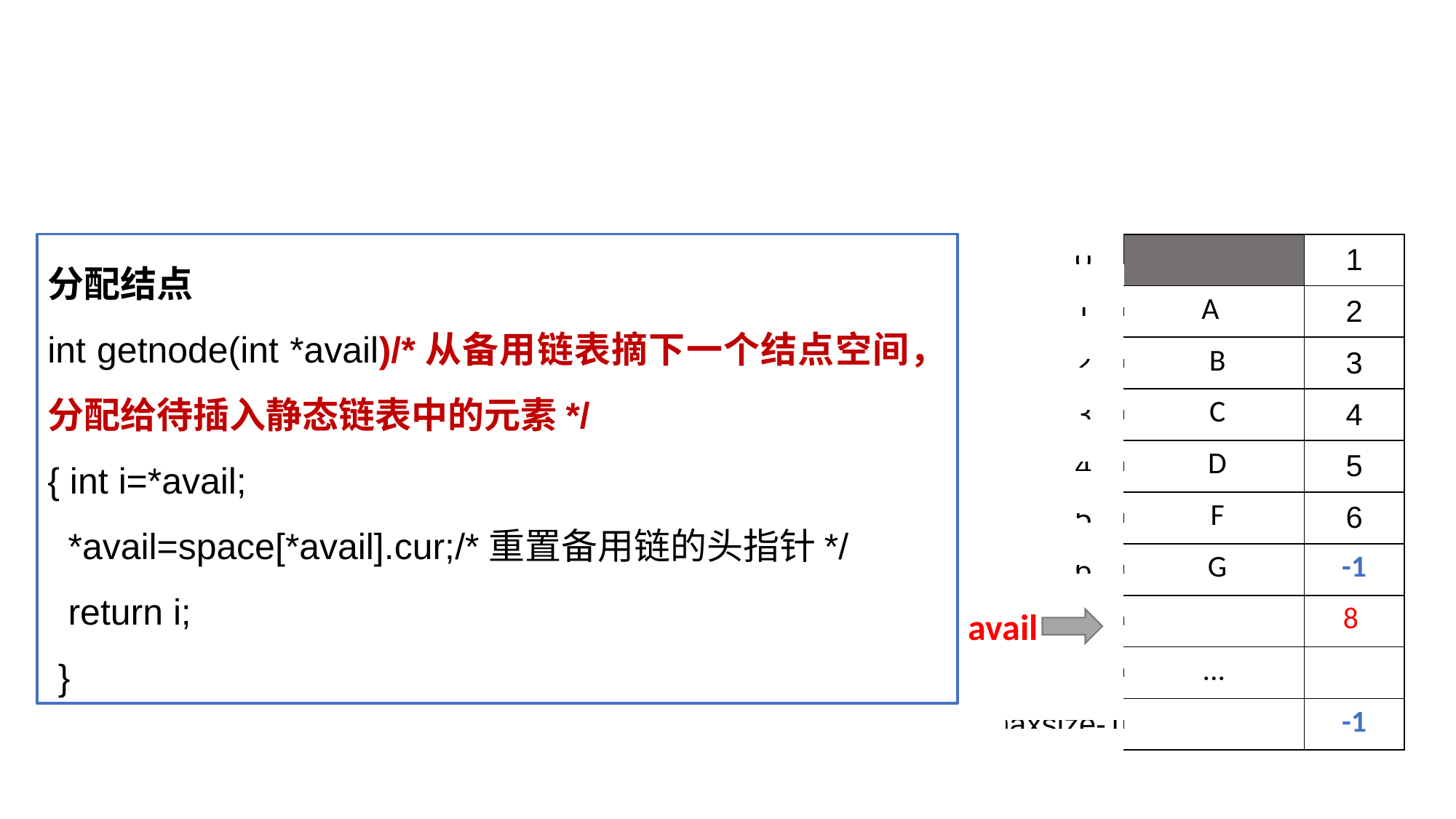

#
分配结点
int getnode(int *avail)/*从备用链表摘下一个结点空间，分配给待插入静态链表中的元素*/
{ int i=*avail;
  *avail=space[*avail].cur;/*重置备用链的头指针*/
  return i;
}
| 0 |  | 1 |
| --- | --- | --- |
| 1 | A | 2 |
| 2 | B | 3 |
| 3 | C | 4 |
| 4 | D | 5 |
| 5 | F | 6 |
| 6 | G | -1 |
| 7 |  | 8 |
|  | ... |  |
| maxsize-1 |  | -1 |
avail